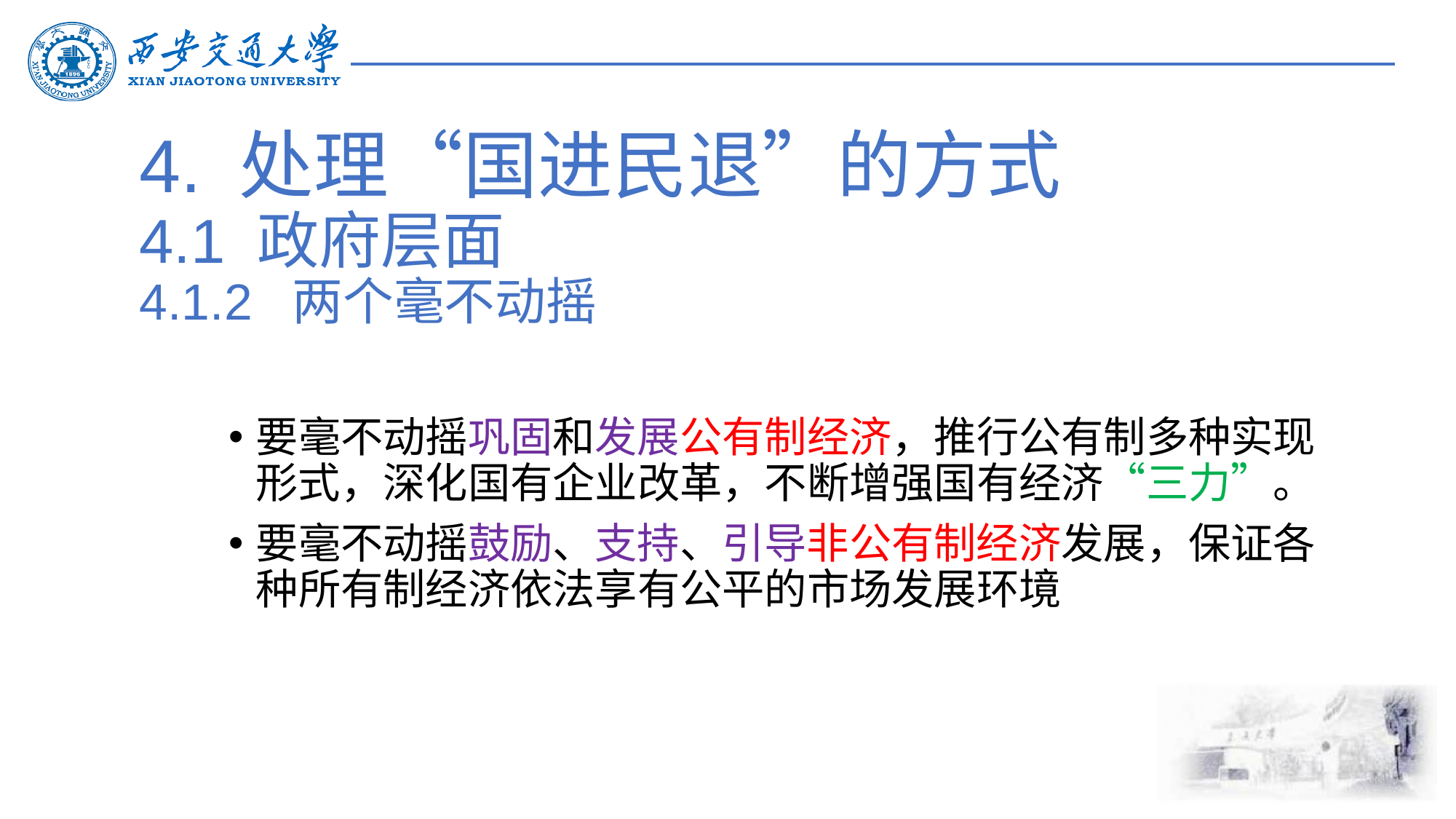

# 4. 处理“国进民退”的方式 4.1 政府层面 4.1.2  两个毫不动摇
要毫不动摇巩固和发展公有制经济，推行公有制多种实现形式，深化国有企业改革，不断增强国有经济“三力”。
要毫不动摇鼓励、支持、引导非公有制经济发展，保证各种所有制经济依法享有公平的市场发展环境